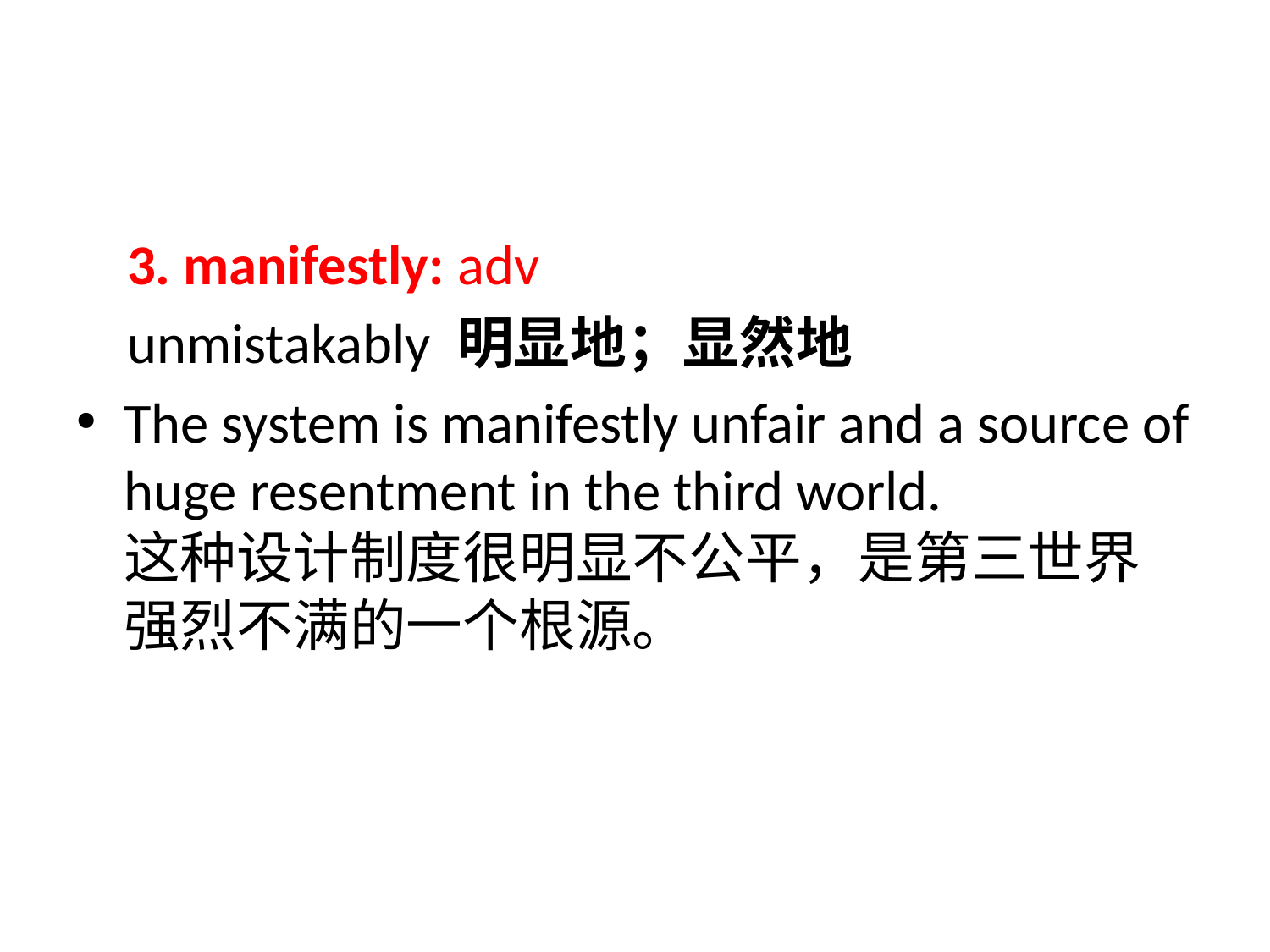

#
    3. manifestly: adv
    unmistakably 明显地；显然地
The system is manifestly unfair and a source of huge resentment in the third world.
这种设计制度很明显不公平，是第三世界强烈不满的一个根源。